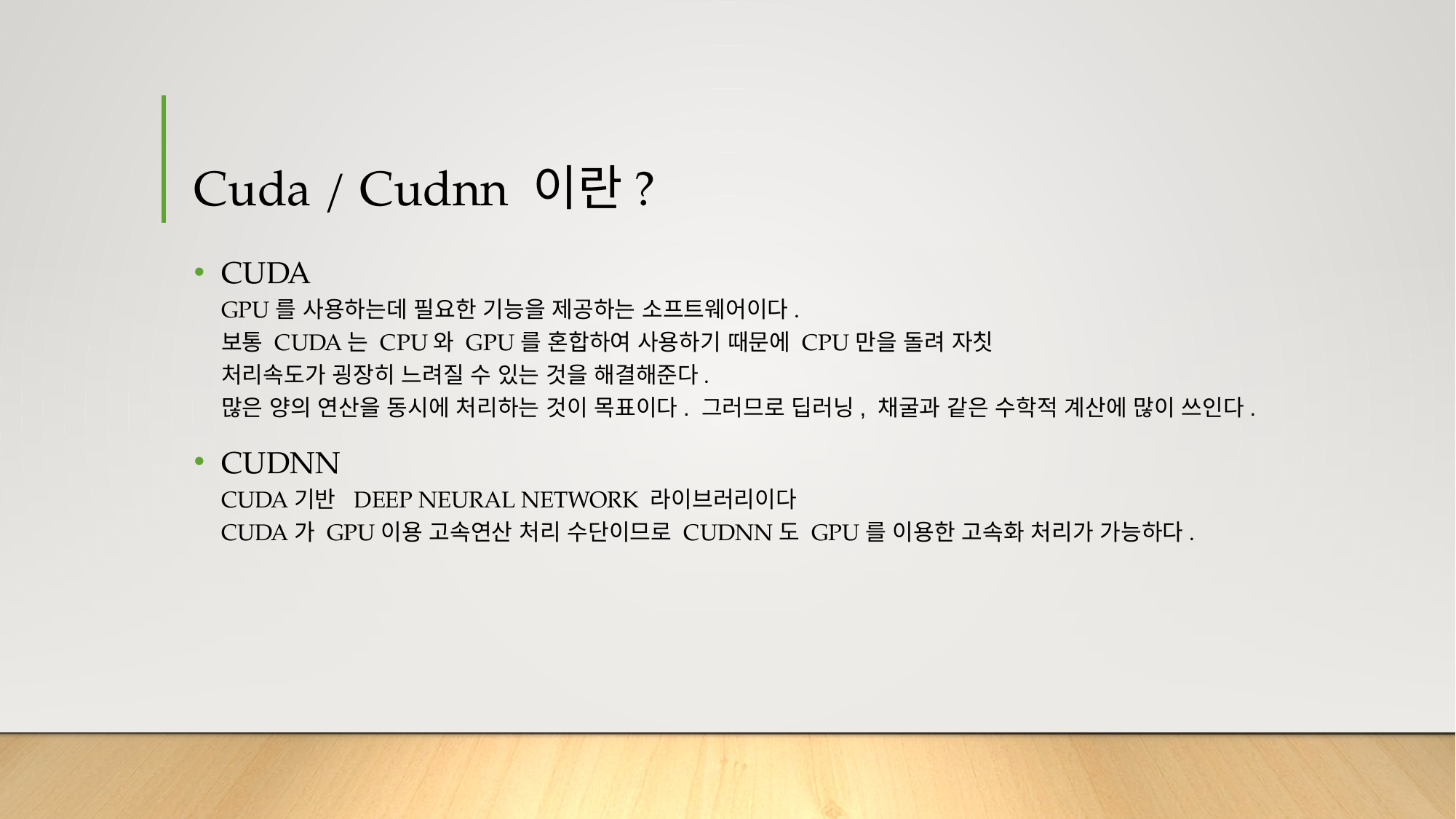

# Cuda / Cudnn 이란?
CUDA
GPU를 사용하는데 필요한 기능을 제공하는 소프트웨어이다.
보통 CUDA는 CPU와 GPU를 혼합하여 사용하기 때문에 CPU만을 돌려 자칫
처리속도가 굉장히 느려질 수 있는 것을 해결해준다.
많은 양의 연산을 동시에 처리하는 것이 목표이다. 그러므로 딥러닝, 채굴과 같은 수학적 계산에 많이 쓰인다.
CUDNN
CUDA기반  DEEP NEURAL NETWORK 라이브러리이다
CUDA가 GPU이용 고속연산 처리 수단이므로 CUDNN도 GPU를 이용한 고속화 처리가 가능하다.